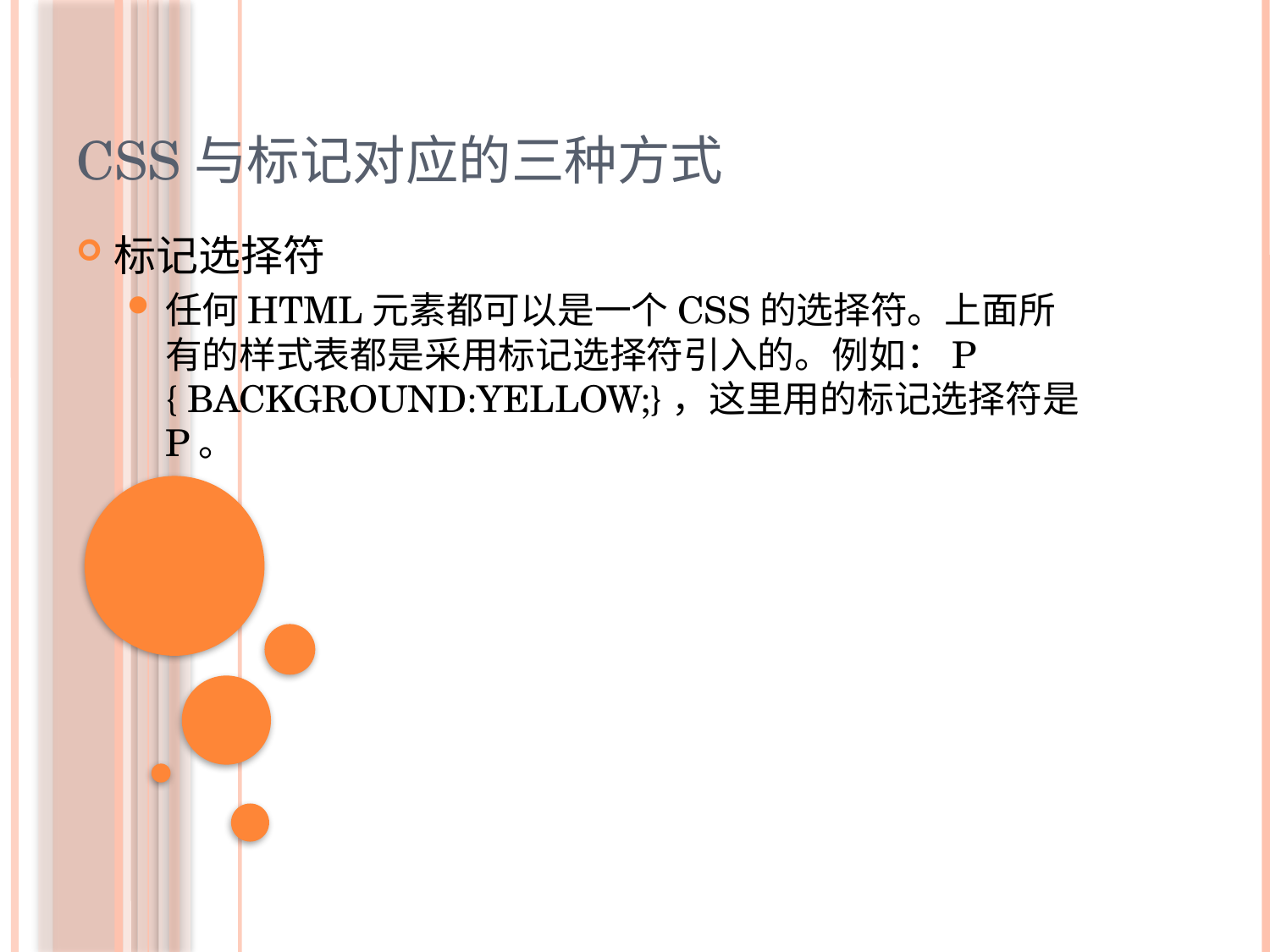

CSS与标记对应的三种方式
标记选择符
任何HTML元素都可以是一个CSS的选择符。上面所有的样式表都是采用标记选择符引入的。例如：P { BACKGROUND:YELLOW;}，这里用的标记选择符是P。